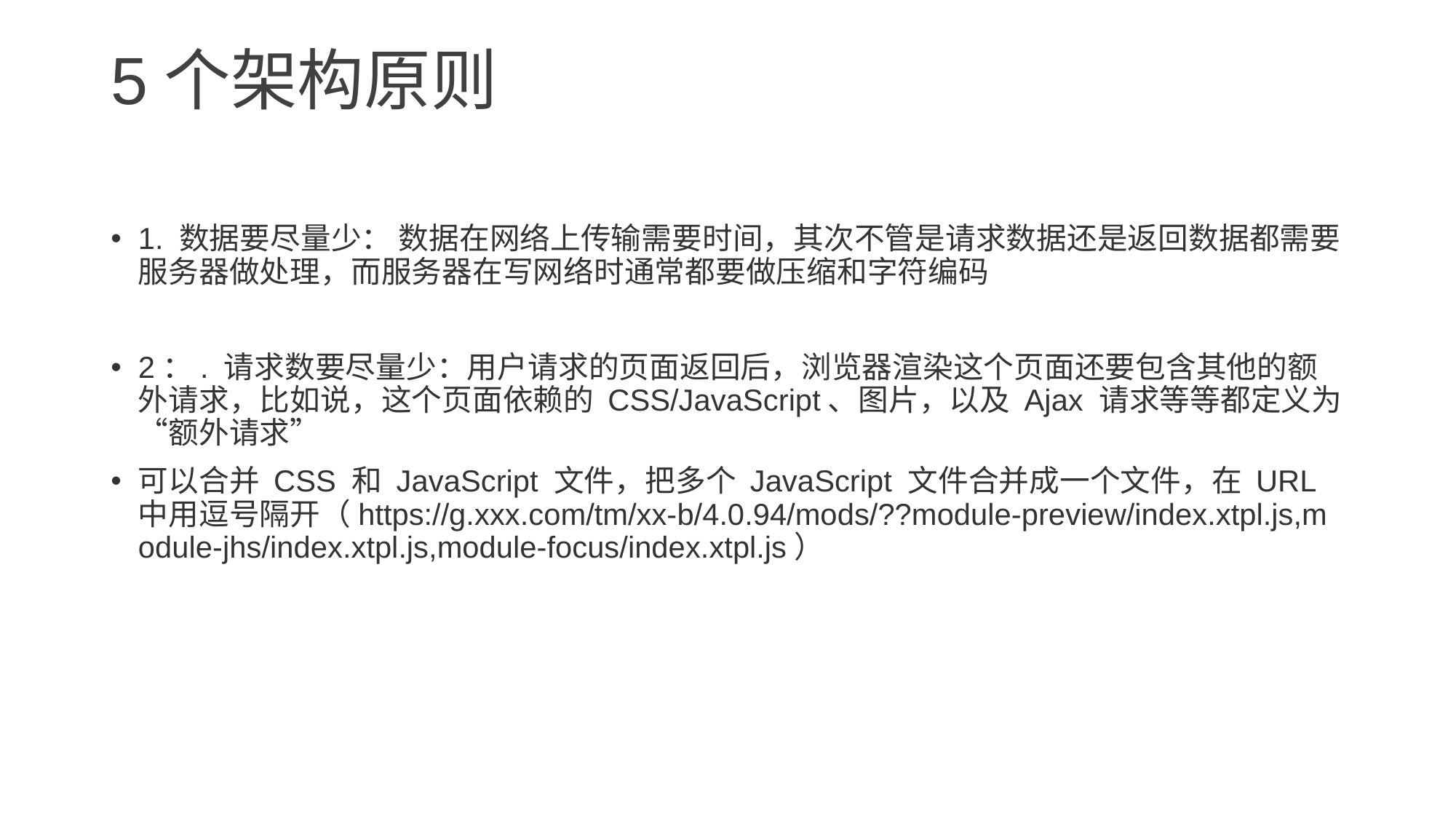

# 5个架构原则
1. 数据要尽量少： 数据在网络上传输需要时间，其次不管是请求数据还是返回数据都需要服务器做处理，而服务器在写网络时通常都要做压缩和字符编码

2：. 请求数要尽量少：用户请求的页面返回后，浏览器渲染这个页面还要包含其他的额外请求，比如说，这个页面依赖的 CSS/JavaScript、图片，以及 Ajax 请求等等都定义为“额外请求”
可以合并 CSS 和 JavaScript 文件，把多个 JavaScript 文件合并成一个文件，在 URL 中用逗号隔开（https://g.xxx.com/tm/xx-b/4.0.94/mods/??module-preview/index.xtpl.js,module-jhs/index.xtpl.js,module-focus/index.xtpl.js）